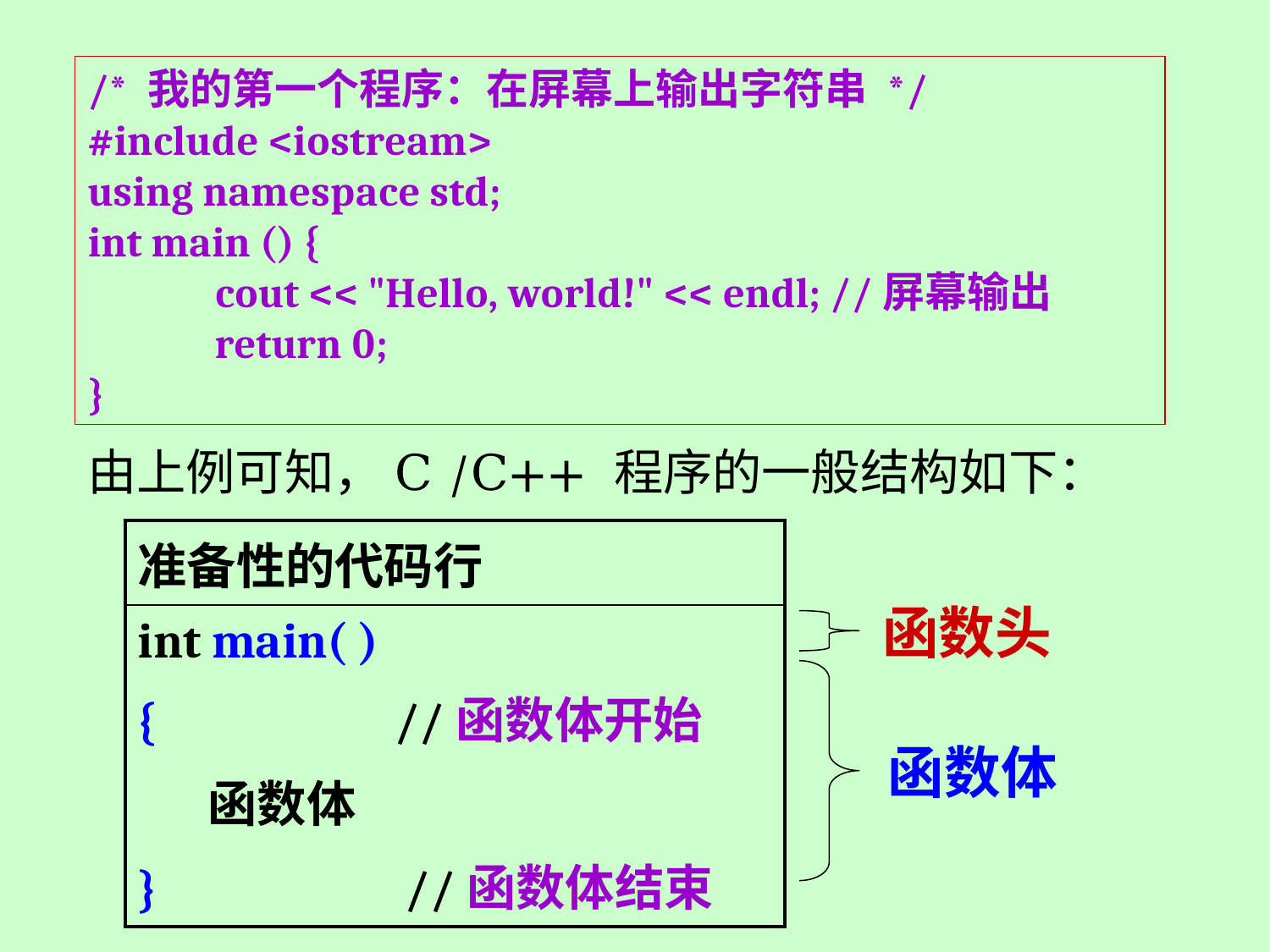

/* 我的第一个程序：在屏幕上输出字符串 */
#include <iostream>
using namespace std;
int main () {
	cout << "Hello, world!" << endl; //屏幕输出
	return 0;
}
由上例可知，C /C++ 程序的一般结构如下：
| 准备性的代码行 |
| --- |
| int main( ) { //函数体开始 函数体 } //函数体结束 |
函数头

函数体
47